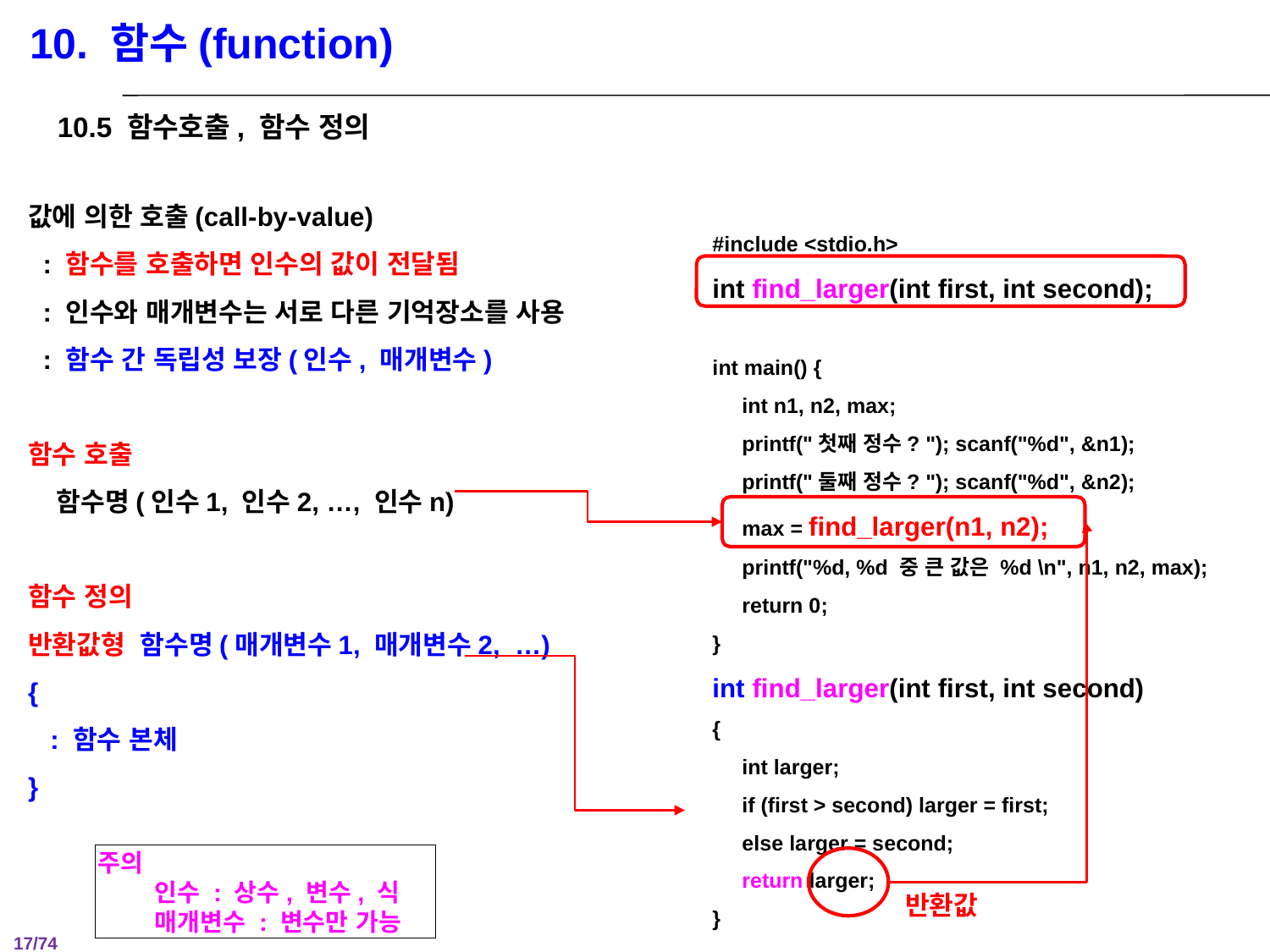

10. 함수(function)
10.5 함수호출, 함수 정의
값에 의한 호출(call-by-value)
  : 함수를 호출하면 인수의 값이 전달됨
  : 인수와 매개변수는 서로 다른 기억장소를 사용
  : 함수 간 독립성 보장(인수, 매개변수)

함수 호출
   함수명(인수1, 인수2, …, 인수n)

함수 정의
반환값형  함수명(매개변수1, 매개변수2,  …)
{
   : 함수 본체
}
#include <stdio.h>
int find_larger(int first, int second);

int main() {
     int n1, n2, max;
     printf("첫째 정수? "); scanf("%d", &n1);
     printf("둘째 정수? "); scanf("%d", &n2);
     max = find_larger(n1, n2);
     printf("%d, %d 중 큰 값은 %d \n", n1, n2, max);
     return 0;
}
int find_larger(int first, int second)
{
     int larger;
     if (first > second) larger = first;
     else larger = second;
     return larger;
}

주의
  인수 : 상수, 변수, 식
  매개변수 : 변수만 가능

반환값